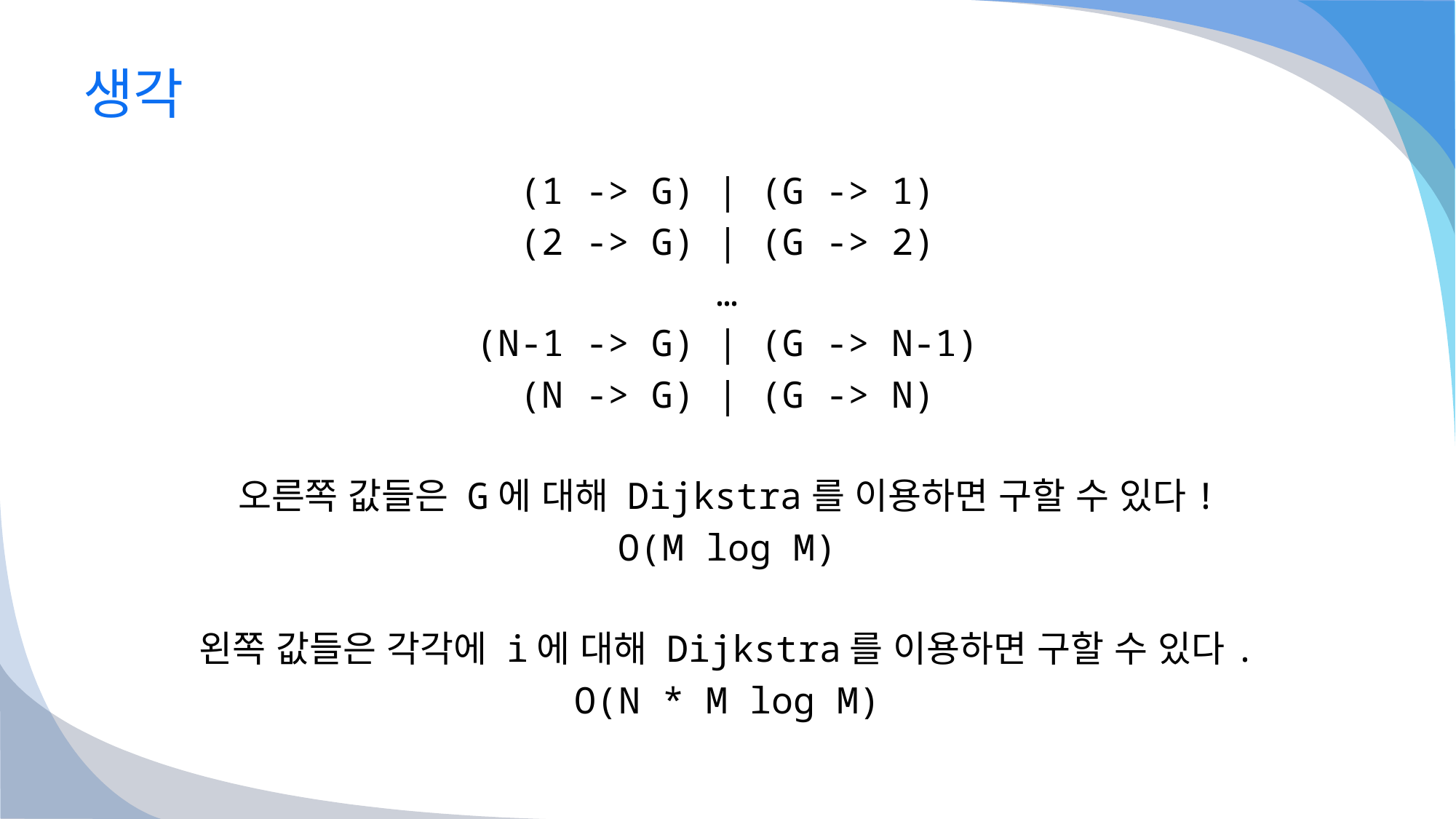

# 생각
(1 -> G) | (G -> 1)
(2 -> G) | (G -> 2)
…
(N-1 -> G) | (G -> N-1)
(N -> G) | (G -> N)

오른쪽 값들은 G에 대해 Dijkstra를 이용하면 구할 수 있다!
O(M log M)

왼쪽 값들은 각각에 i에 대해 Dijkstra를 이용하면 구할 수 있다.
O(N * M log M)